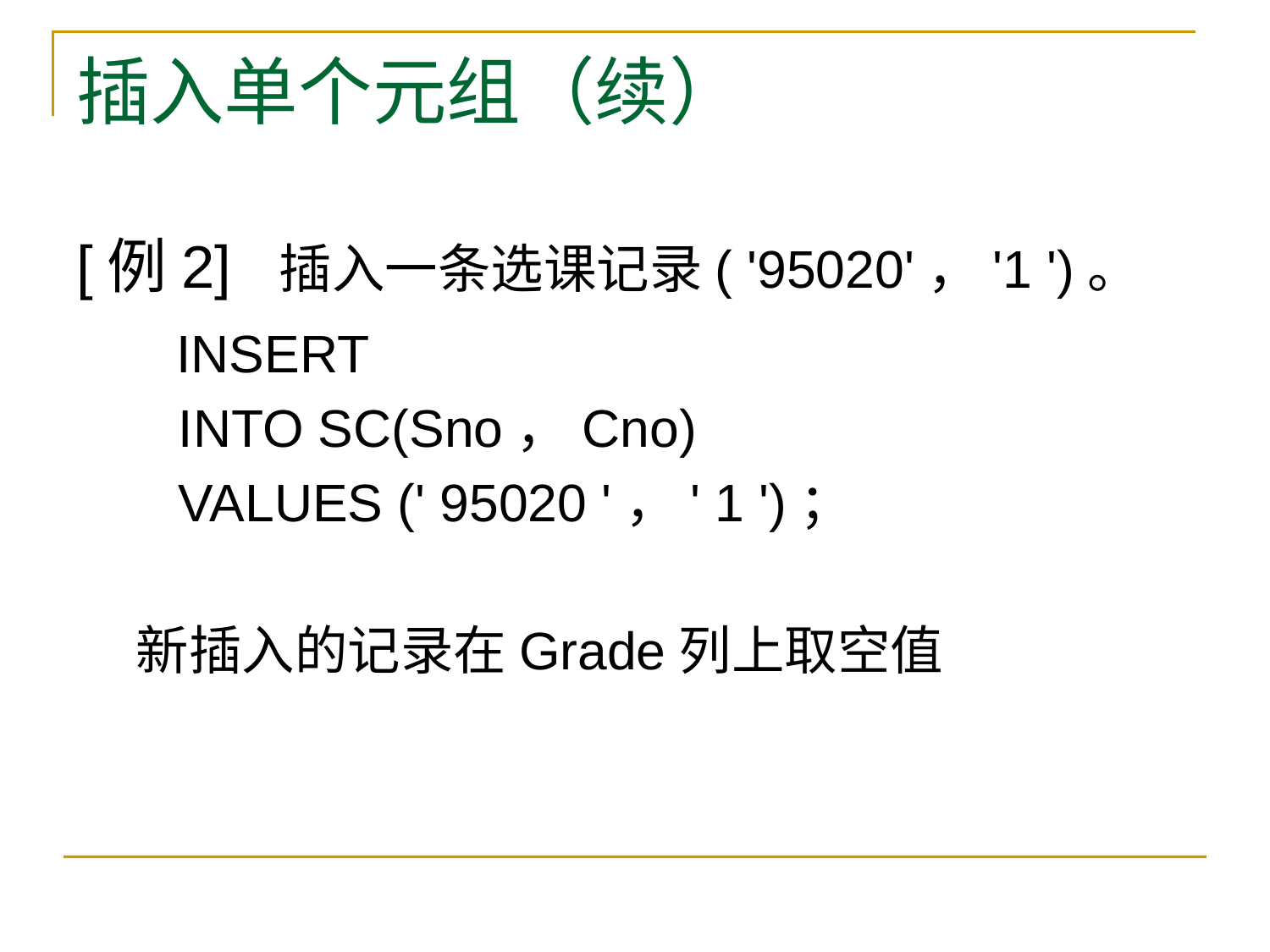

# 插入单个元组（续）
[例2]  插入一条选课记录( '95020'，'1 ')。
      INSERT
       INTO SC(Sno，Cno)
       VALUES (' 95020 '，' 1 ')；

    新插入的记录在Grade列上取空值